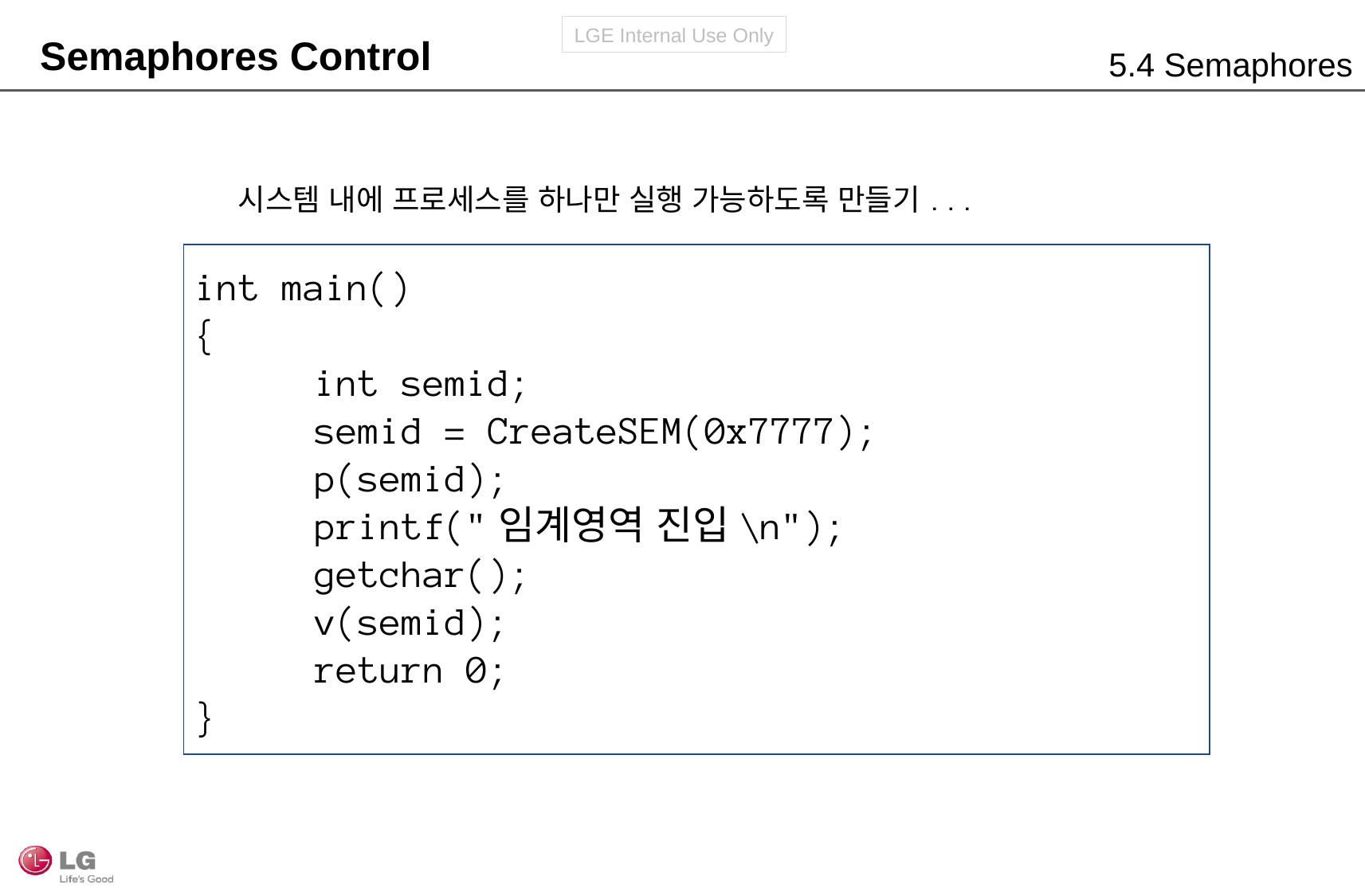

Semaphores Control
5.4 Semaphores

시스템 내에 프로세스를 하나만 실행 가능하도록 만들기...
int main()
{
	int semid;
	semid = CreateSEM(0x7777);
	p(semid);
	printf("임계영역 진입\n");
	getchar();
	v(semid);
	return 0;
}